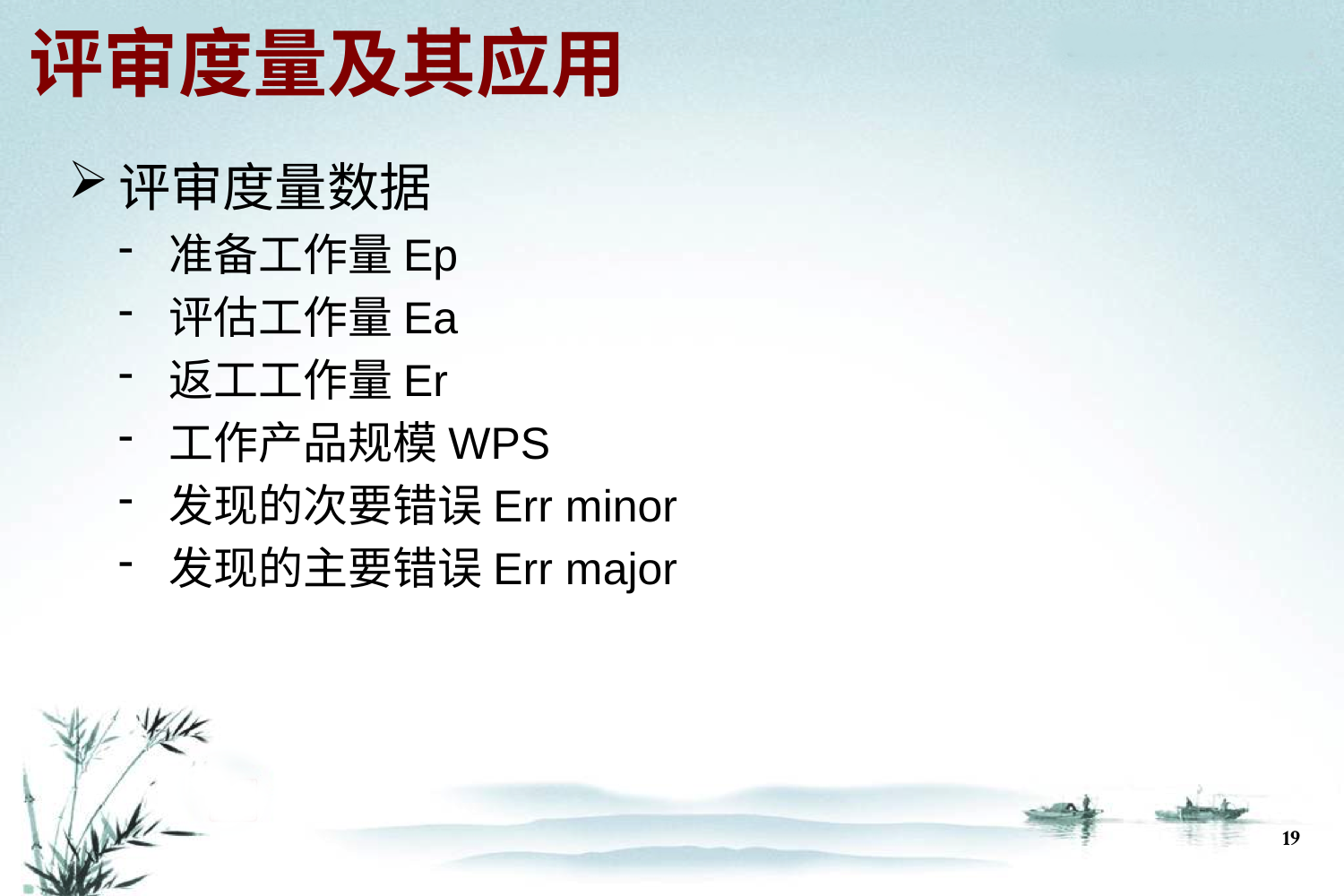

# 评审度量及其应用
评审度量数据
准备工作量Ep
评估工作量Ea
返工工作量Er
工作产品规模WPS
发现的次要错误Err minor
发现的主要错误Err major
19